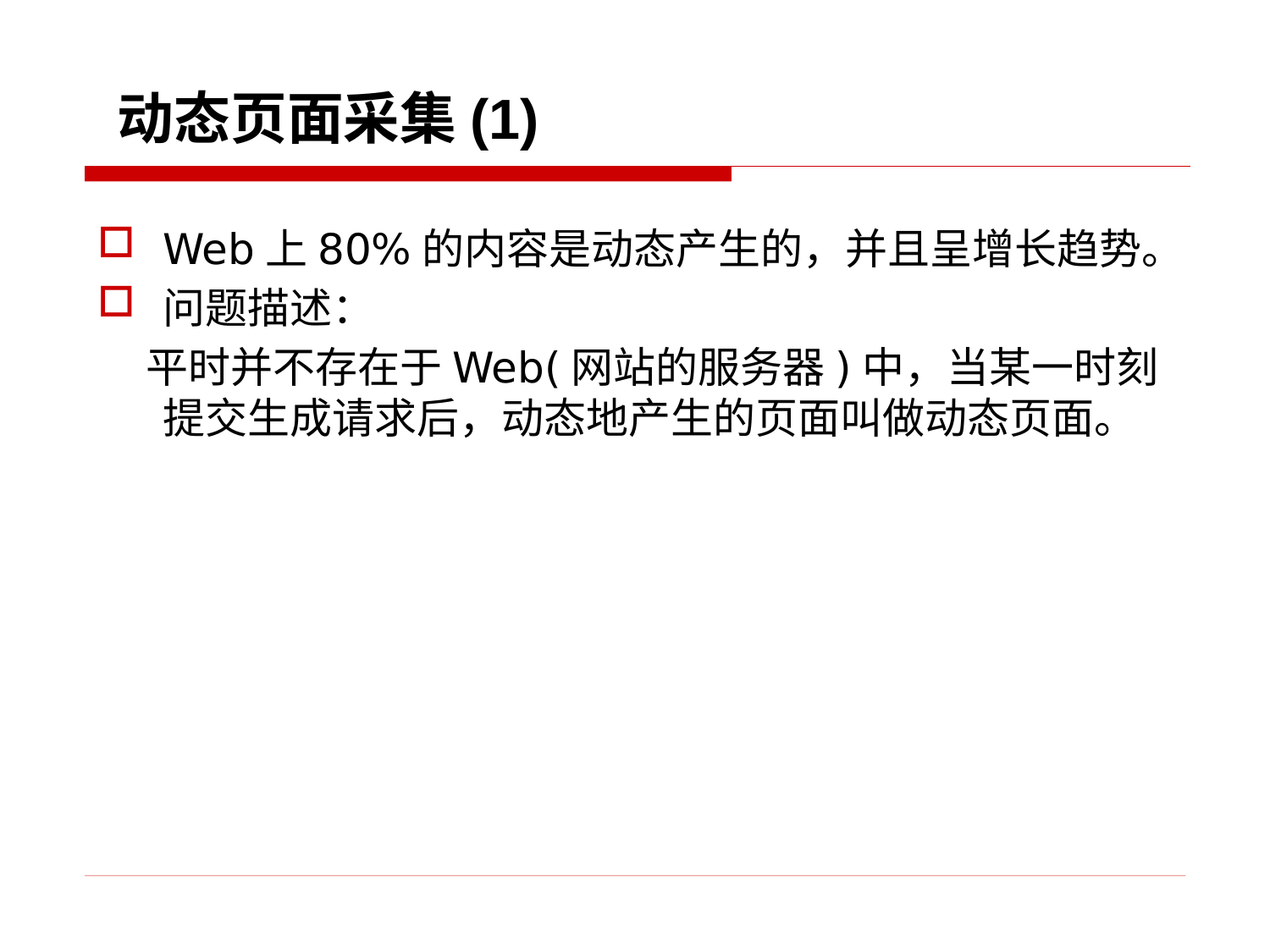

# 动态页面采集(1)
Web上80%的内容是动态产生的，并且呈增长趋势。
问题描述：
    平时并不存在于Web(网站的服务器)中，当某一时刻提交生成请求后，动态地产生的页面叫做动态页面。
57